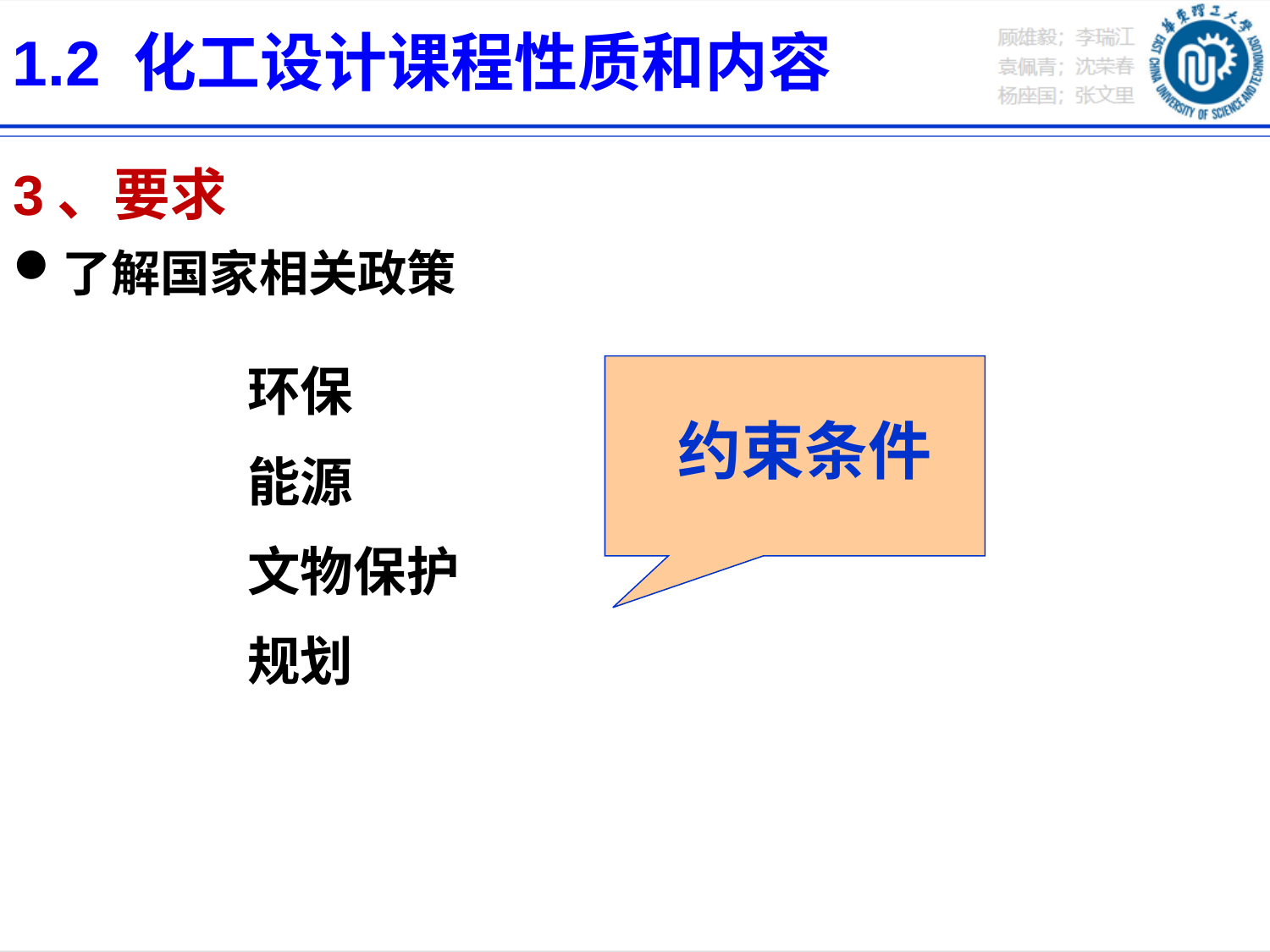

1.2 化工设计课程性质和内容
3、要求
了解国家相关政策
环保
能源
文物保护
规划

约束条件